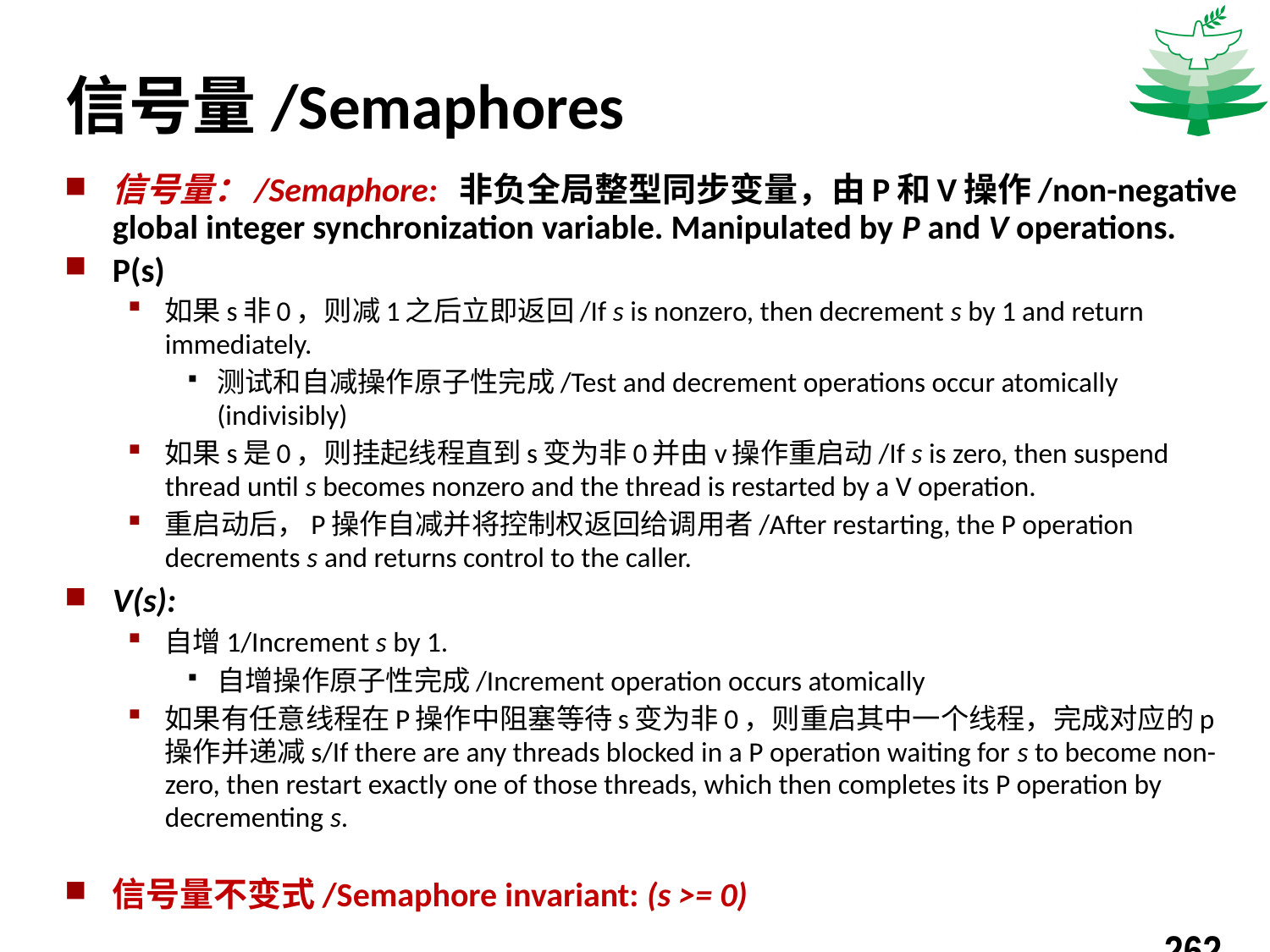

# 信号量/Semaphores
信号量：/Semaphore:  非负全局整型同步变量，由P和V操作/non-negative global integer synchronization variable. Manipulated by P and V operations.
P(s)
如果s非0，则减1之后立即返回/If s is nonzero, then decrement s by 1 and return immediately.
测试和自减操作原子性完成/Test and decrement operations occur atomically (indivisibly)
如果s是0，则挂起线程直到s变为非0并由v操作重启动/If s is zero, then suspend thread until s becomes nonzero and the thread is restarted by a V operation.
重启动后，P操作自减并将控制权返回给调用者/After restarting, the P operation decrements s and returns control to the caller.
V(s):
自增1/Increment s by 1.
自增操作原子性完成/Increment operation occurs atomically
如果有任意线程在P操作中阻塞等待s变为非0，则重启其中一个线程，完成对应的p操作并递减s/If there are any threads blocked in a P operation waiting for s to become non-zero, then restart exactly one of those threads, which then completes its P operation by decrementing s.

信号量不变式/Semaphore invariant: (s >= 0)